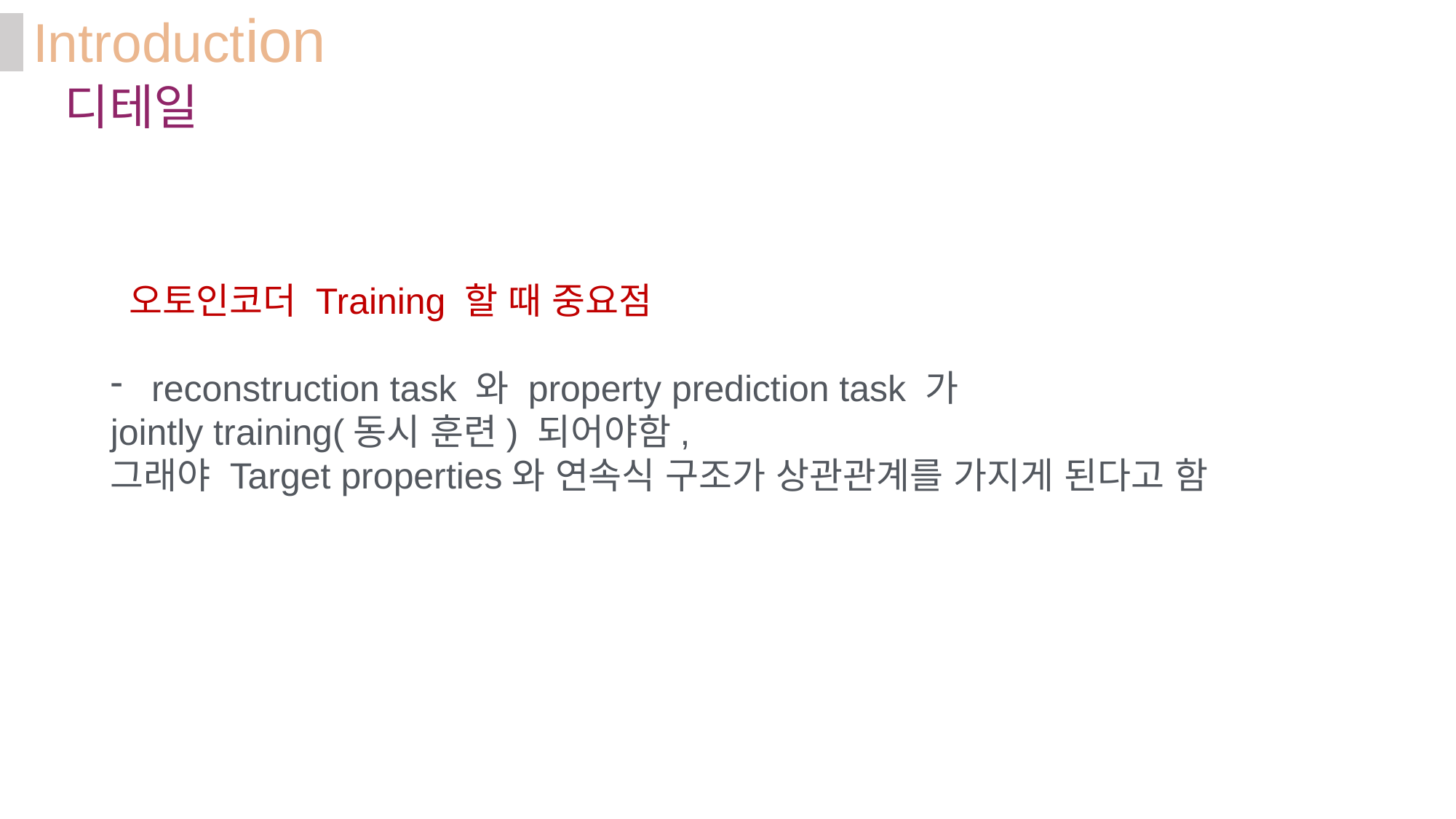

Introduction

디테일
 오토인코더 Training 할 때 중요점

reconstruction task 와 property prediction task 가
jointly training(동시 훈련) 되어야함,
그래야 Target properties와 연속식 구조가 상관관계를 가지게 된다고 함